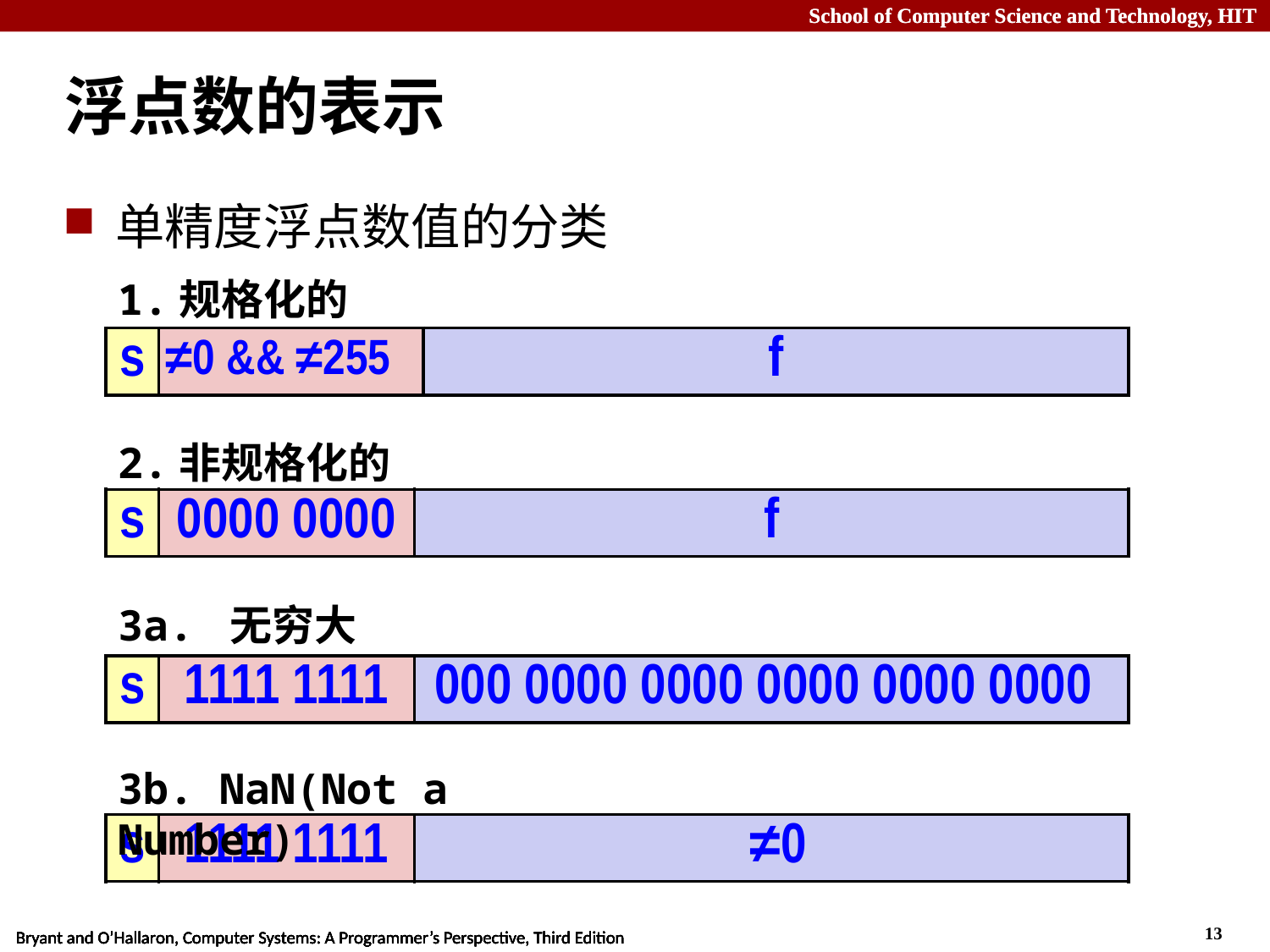

# 浮点数的表示
单精度浮点数值的分类

1.规格化的
| s | ≠0 && ≠255 | f |
| --- | --- | --- |
2.非规格化的
| s | 0000 0000 | f |
| --- | --- | --- |
3a. 无穷大
| s | 1111 1111 | 000 0000 0000 0000 0000 0000 |
| --- | --- | --- |
3b. NaN(Not a Number)
| s | 1111 1111 | ≠0 |
| --- | --- | --- |